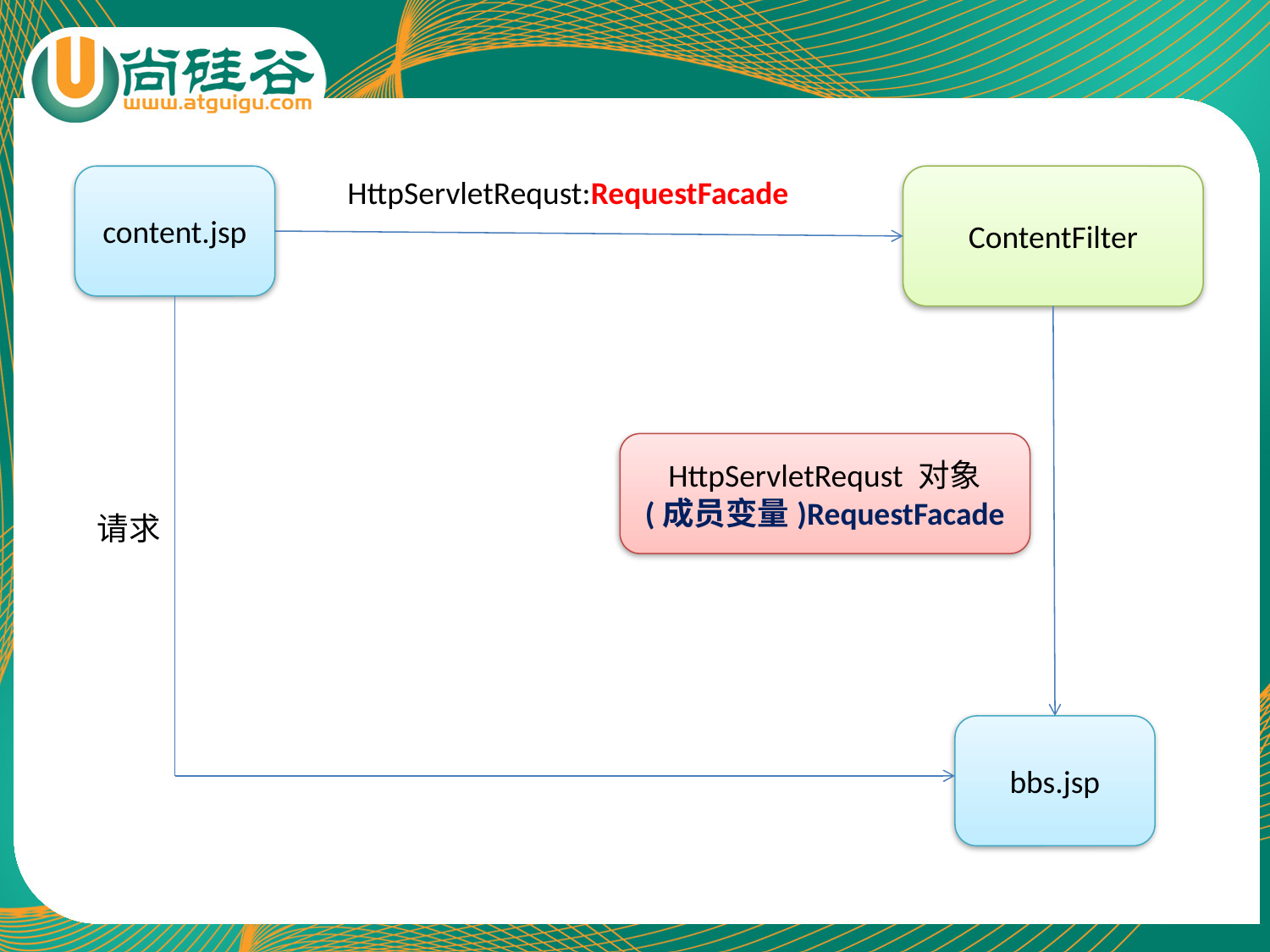

content.jsp
HttpServletRequst:RequestFacade
ContentFilter
HttpServletRequst 对象
(成员变量)RequestFacade
请求
bbs.jsp